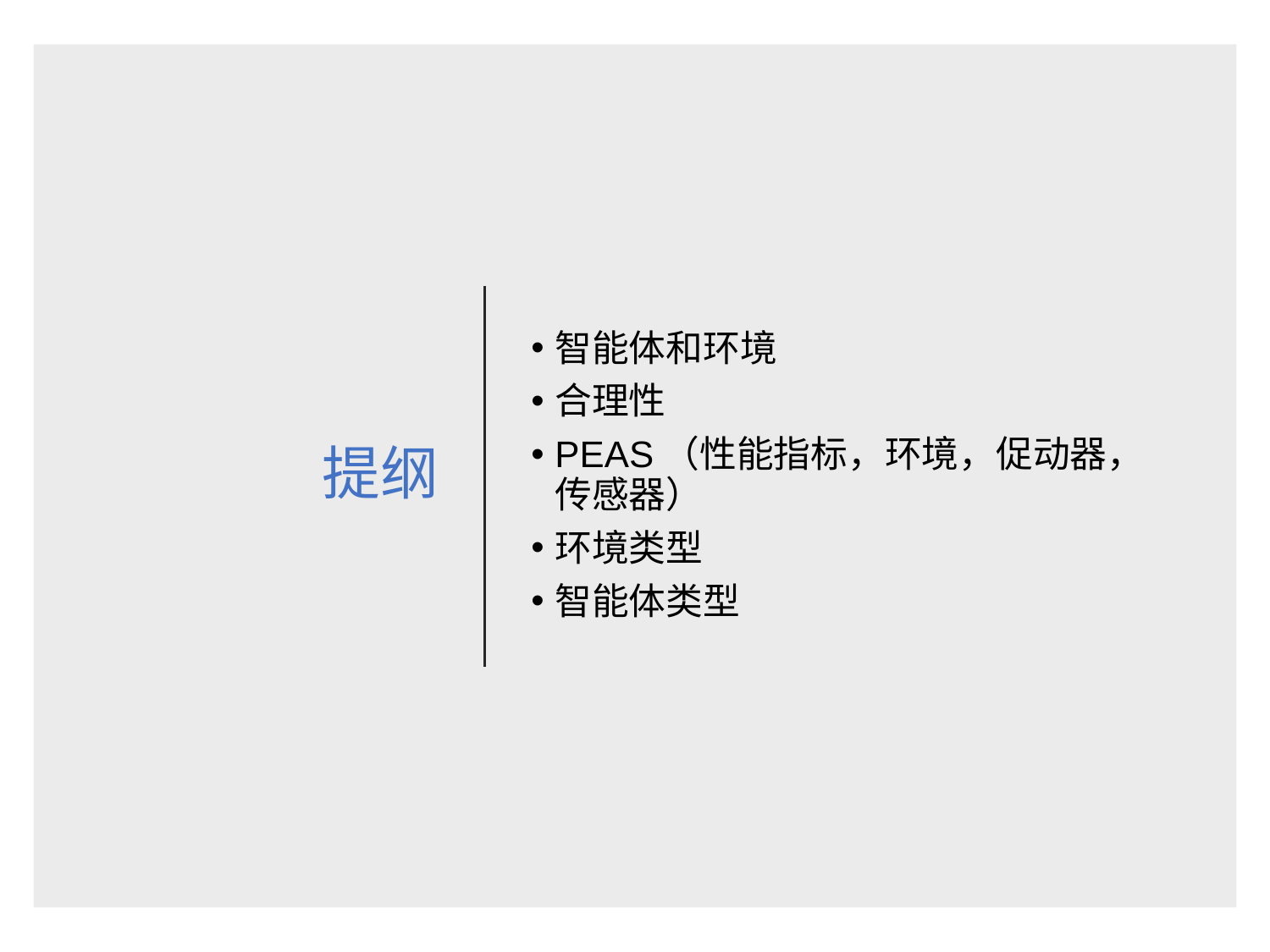

# 提纲
智能体和环境
合理性
PEAS（性能指标，环境，促动器，传感器）
环境类型
智能体类型